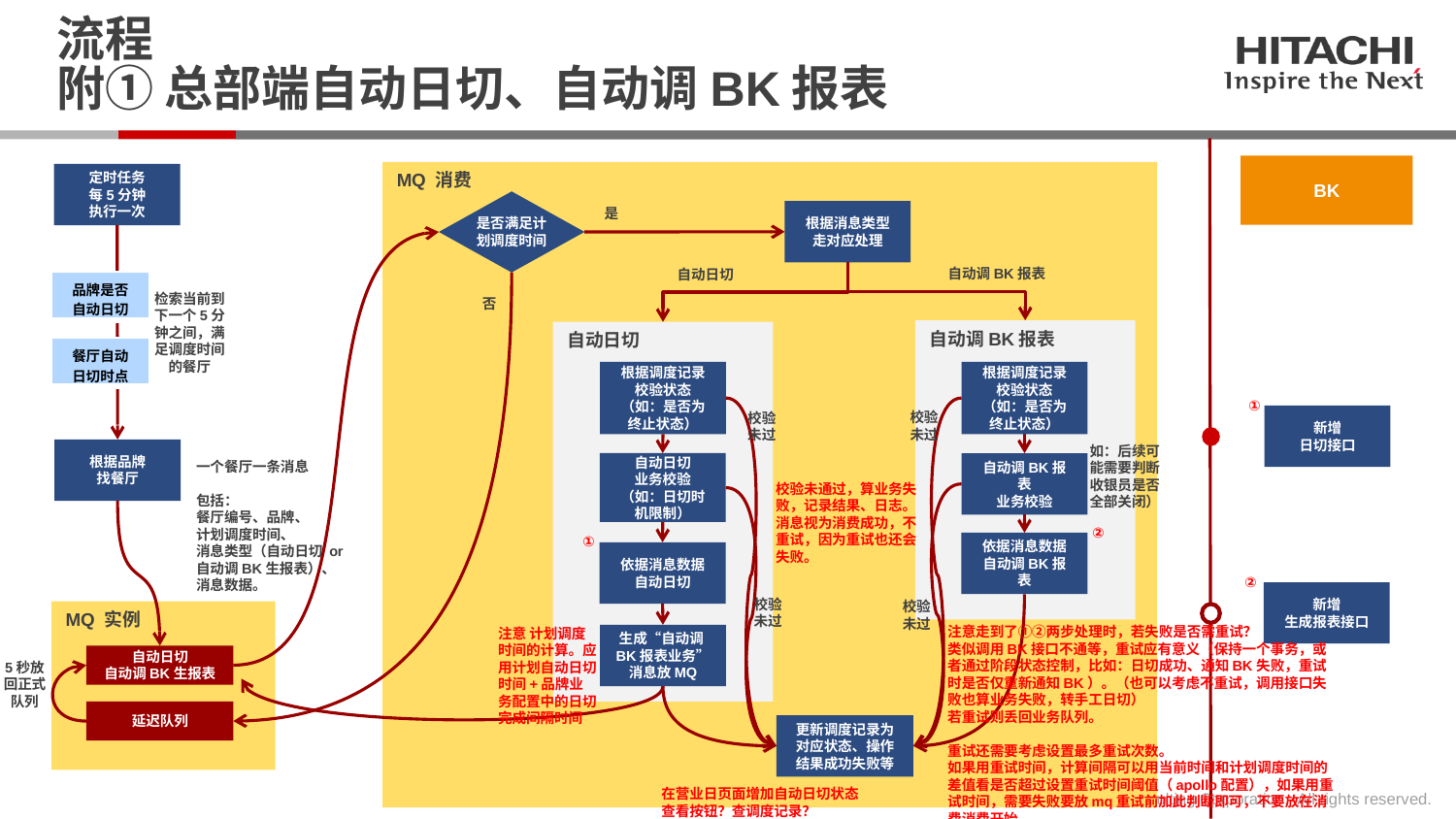

# 流程 附① 总部端自动日切、自动调BK报表
BK
MQ 消费
定时任务
每5分钟
执行一次

是
根据消息类型走对应处理
是否满足计划调度时间
自动调BK报表
自动日切
| 品牌是否自动日切 |
| --- |
检索当前到下一个5分钟之间，满足调度时间的餐厅
否
自动调BK报表
自动日切
| 餐厅自动日切时点 |
| --- |
根据调度记录
校验状态
（如：是否为终止状态）
根据调度记录
校验状态
（如：是否为终止状态）
①
校验未过
校验未过
新增
日切接口

如：后续可能需要判断收银员是否全部关闭）

根据品牌
找餐厅
一个餐厅一条消息

包括：
餐厅编号、品牌、
计划调度时间、
消息类型（自动日切 or 自动调BK生报表）、
消息数据。

自动日切
业务校验
（如：日切时机限制）
自动调BK报表
业务校验
校验未通过，算业务失败，记录结果、日志。
消息视为消费成功，不重试，因为重试也还会失败。
②
①
依据消息数据
自动调BK报表
依据消息数据
自动日切
②
新增
生成报表接口
校验未过
校验未过
MQ 实例

注意走到了①②两步处理时，若失败是否需重试？
类似调用BK接口不通等，重试应有意义（保持一个事务，或者通过阶段状态控制，比如：日切成功、通知BK失败，重试时是否仅重新通知BK）。（也可以考虑不重试，调用接口失败也算业务失败，转手工日切）
若重试则丢回业务队列。

重试还需要考虑设置最多重试次数。
如果用重试时间，计算间隔可以用当前时间和计划调度时间的差值看是否超过设置重试时间阈值（apollo配置），如果用重试时间，需要失败要放mq重试前加此判断即可，不要放在消费消费开始。
注意 计划调度时间的计算。应用计划自动日切时间+品牌业务配置中的日切完成间隔时间
生成“自动调BK报表业务”消息放MQ
自动日切
自动调BK生报表
5秒放回正式队列
延迟队列
更新调度记录为对应状态、操作结果成功失败等
在营业日页面增加自动日切状态查看按钮？查调度记录？